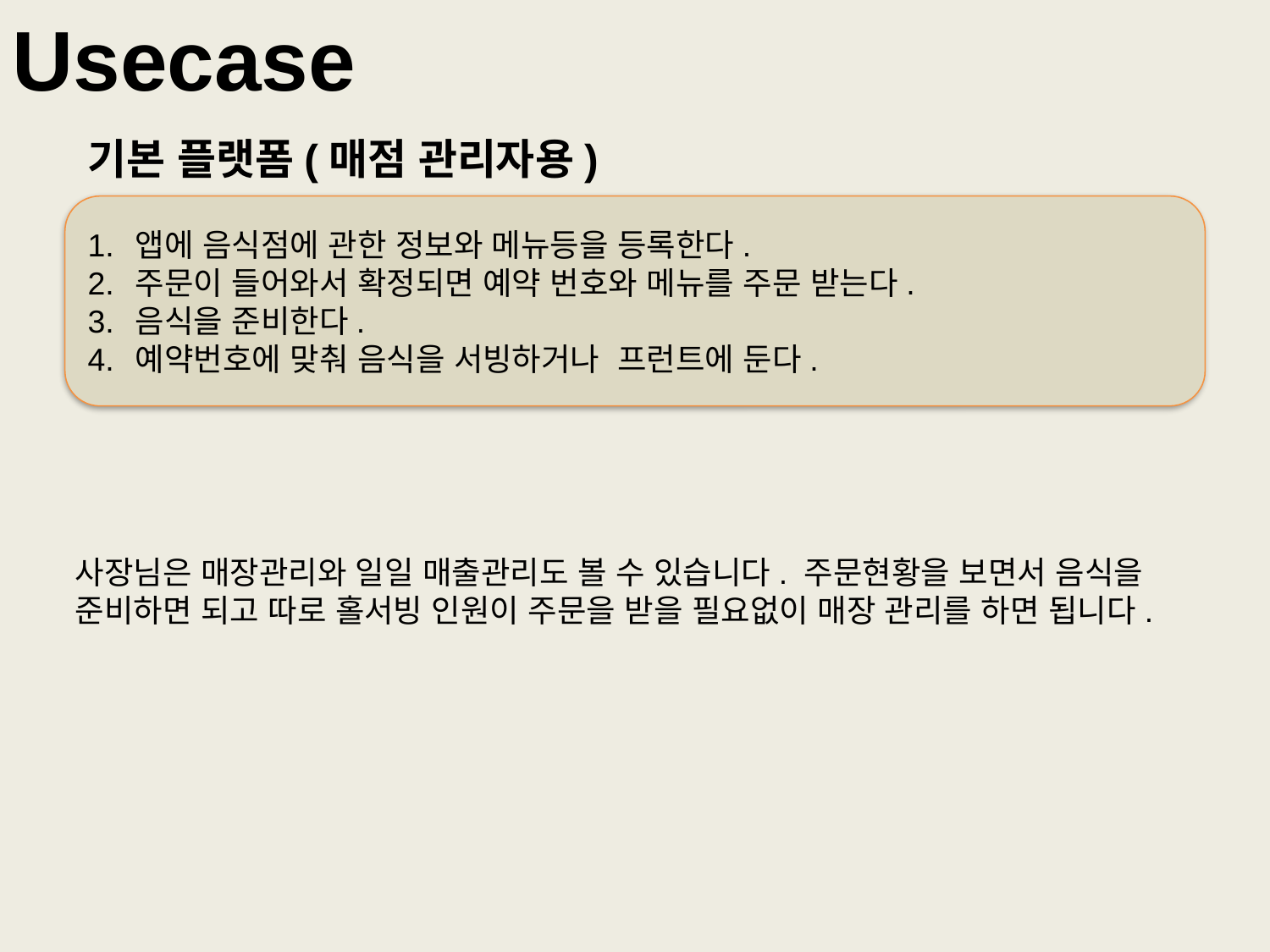

Usecase
기본 플랫폼(매점 관리자용)
앱에 음식점에 관한 정보와 메뉴등을 등록한다.
주문이 들어와서 확정되면 예약 번호와 메뉴를 주문 받는다.
음식을 준비한다.
예약번호에 맞춰 음식을 서빙하거나  프런트에 둔다.
사장님은 매장관리와 일일 매출관리도 볼 수 있습니다. 주문현황을 보면서 음식을 준비하면 되고 따로 홀서빙 인원이 주문을 받을 필요없이 매장 관리를 하면 됩니다.